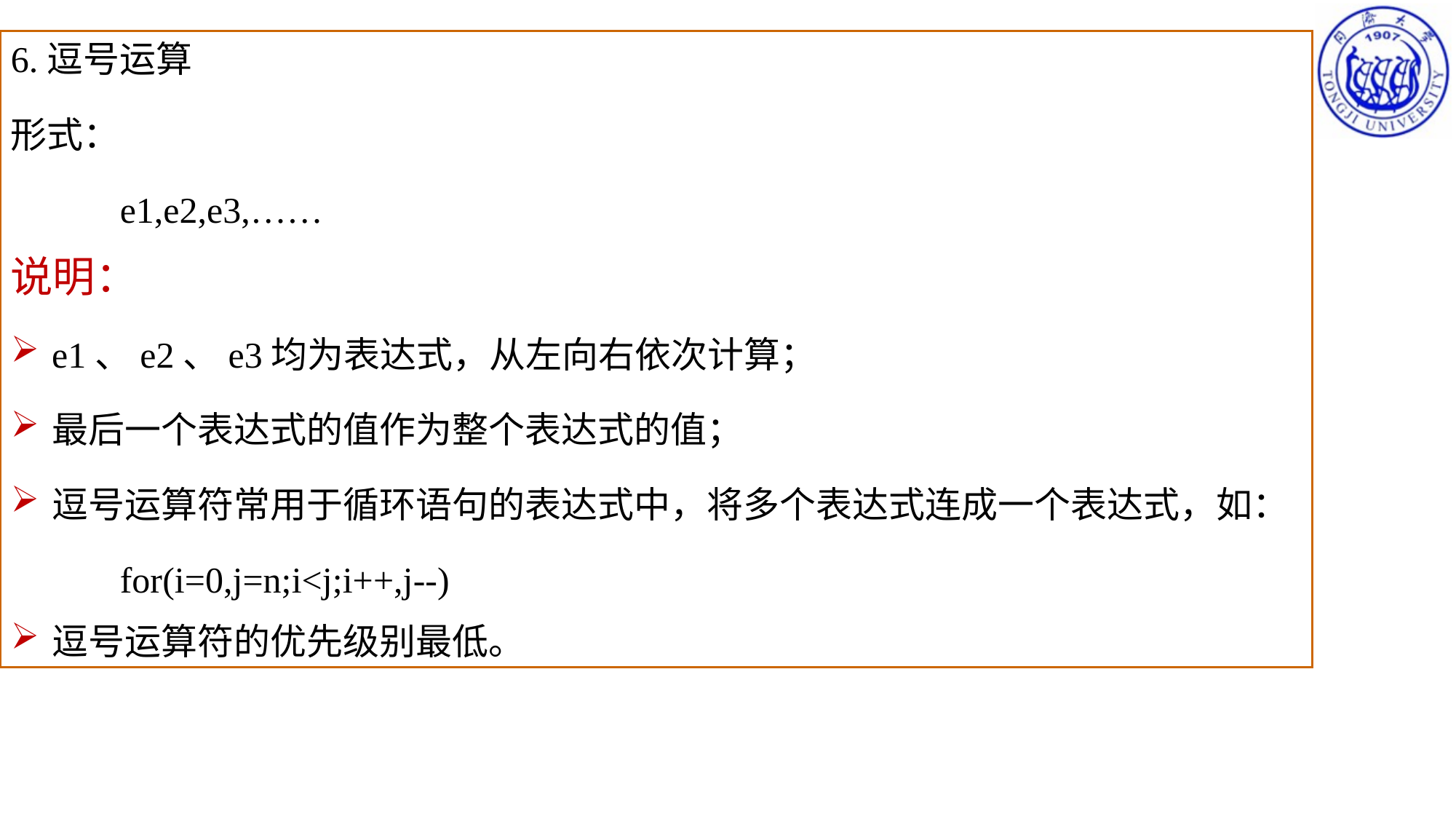

6.逗号运算
形式：
            e1,e2,e3,……
说明：
e1、e2、e3均为表达式，从左向右依次计算；
最后一个表达式的值作为整个表达式的值；
逗号运算符常用于循环语句的表达式中，将多个表达式连成一个表达式，如：
	for(i=0,j=n;i<j;i++,j--)
逗号运算符的优先级别最低。